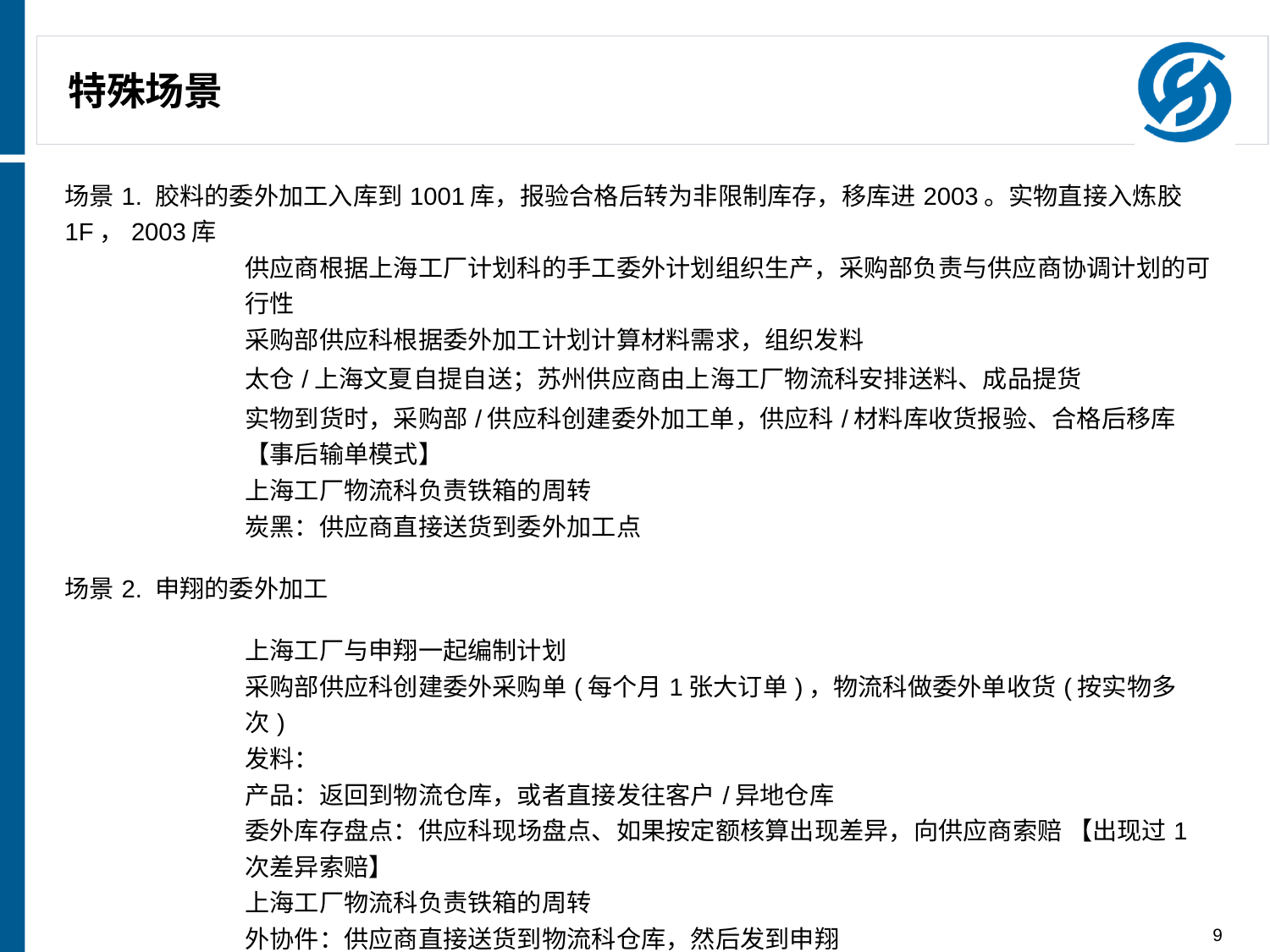

# 特殊场景
| 场景1. 胶料的委外加工入库到1001库，报验合格后转为非限制库存，移库进2003。实物直接入炼胶1F，2003库 |  |
| --- | --- |
|  | 供应商根据上海工厂计划科的手工委外计划组织生产，采购部负责与供应商协调计划的可行性 |
|  | 采购部供应科根据委外加工计划计算材料需求，组织发料 |
|  | 太仓/上海文夏自提自送；苏州供应商由上海工厂物流科安排送料、成品提货 |
|  | 实物到货时，采购部/供应科创建委外加工单，供应科/材料库收货报验、合格后移库 【事后输单模式】 |
|  | 上海工厂物流科负责铁箱的周转 |
|  | 炭黑：供应商直接送货到委外加工点 |
| 场景2. 申翔的委外加工 |  |
|  | 上海工厂与申翔一起编制计划 |
|  | 采购部供应科创建委外采购单(每个月1张大订单)，物流科做委外单收货(按实物多次) |
|  | 发料： |
|  | 产品：返回到物流仓库，或者直接发往客户/异地仓库 |
|  | 委外库存盘点：供应科现场盘点、如果按定额核算出现差异，向供应商索赔 【出现过1次差异索赔】 |
|  | 上海工厂物流科负责铁箱的周转 |
|  | 外协件：供应商直接送货到物流科仓库，然后发到申翔 |
|  | 申翔用的化学品：直接进申翔的危险品库 |
9